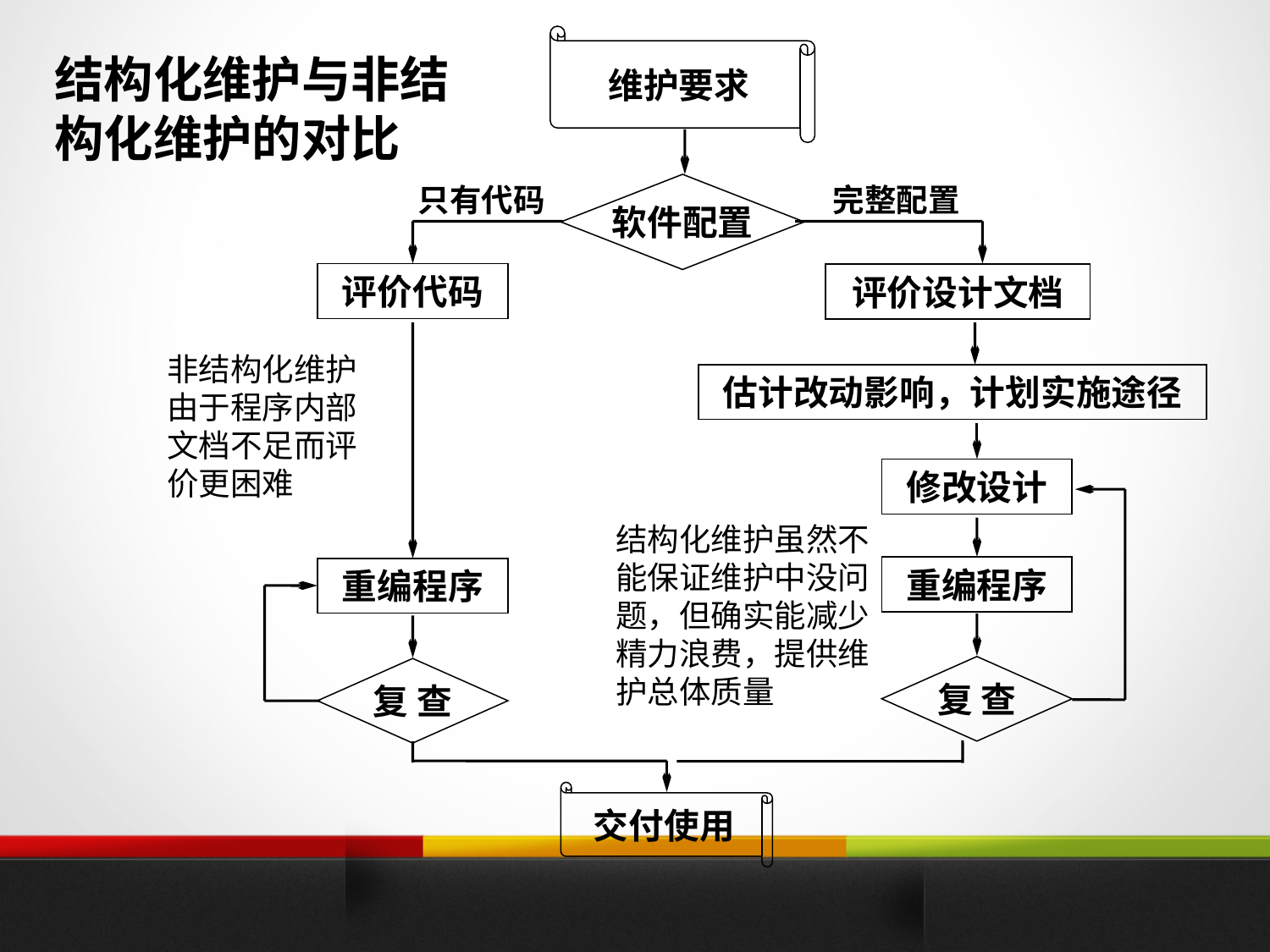

维护要求

软件配置
结构化维护与非结构化维护的对比
只有代码

完整配置

评价代码
评价设计文档

重编程序

估计改动影响，计划实施途径
非结构化维护由于程序内部文档不足而评价更困难

修改设计

重编程序

复 查

结构化维护虽然不能保证维护中没问题，但确实能减少精力浪费，提供维护总体质量

复 查

交付使用